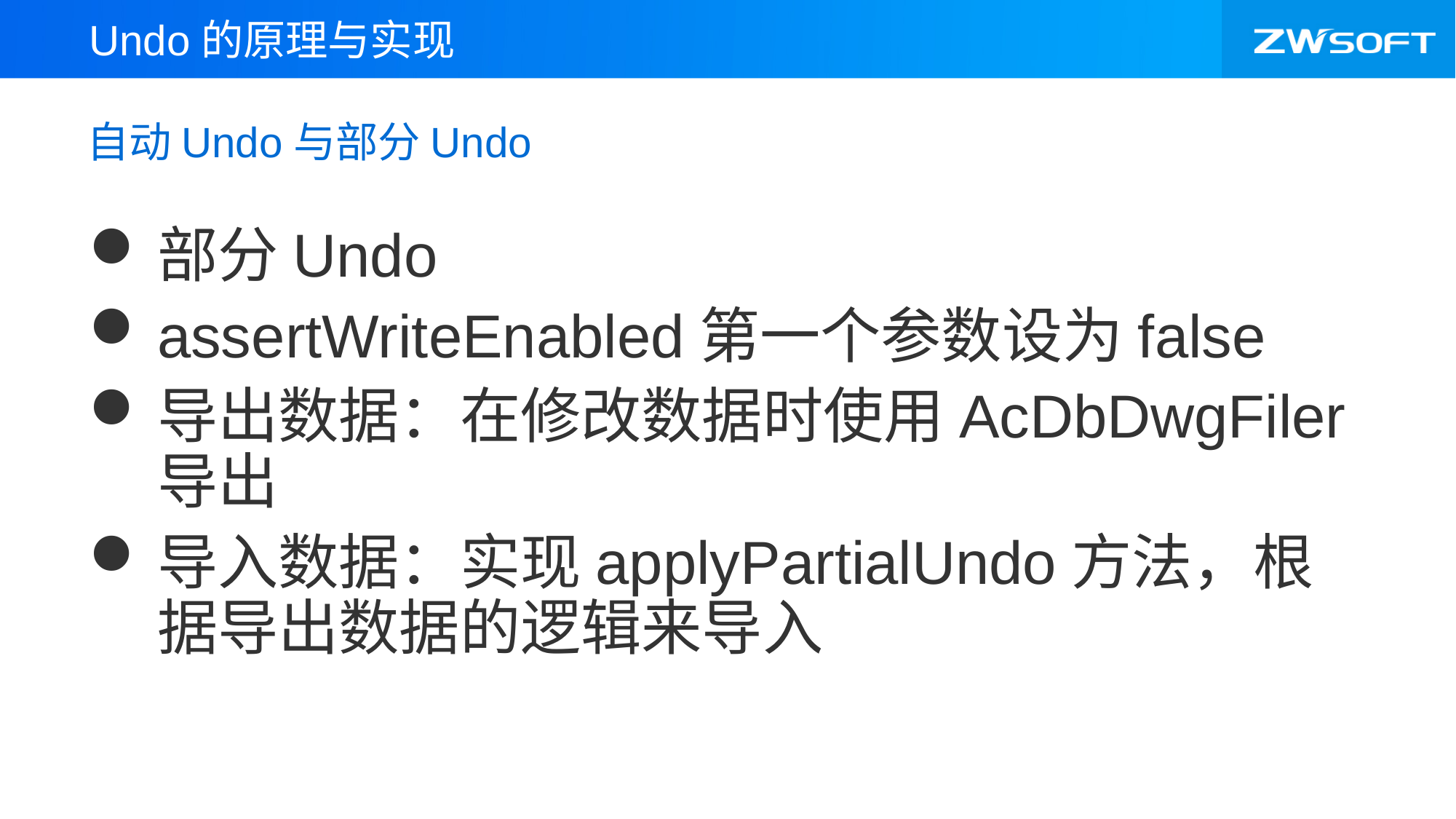

Undo的原理与实现
# 自动Undo与部分Undo
部分Undo
assertWriteEnabled第一个参数设为false
导出数据：在修改数据时使用AcDbDwgFiler导出
导入数据：实现applyPartialUndo方法，根据导出数据的逻辑来导入